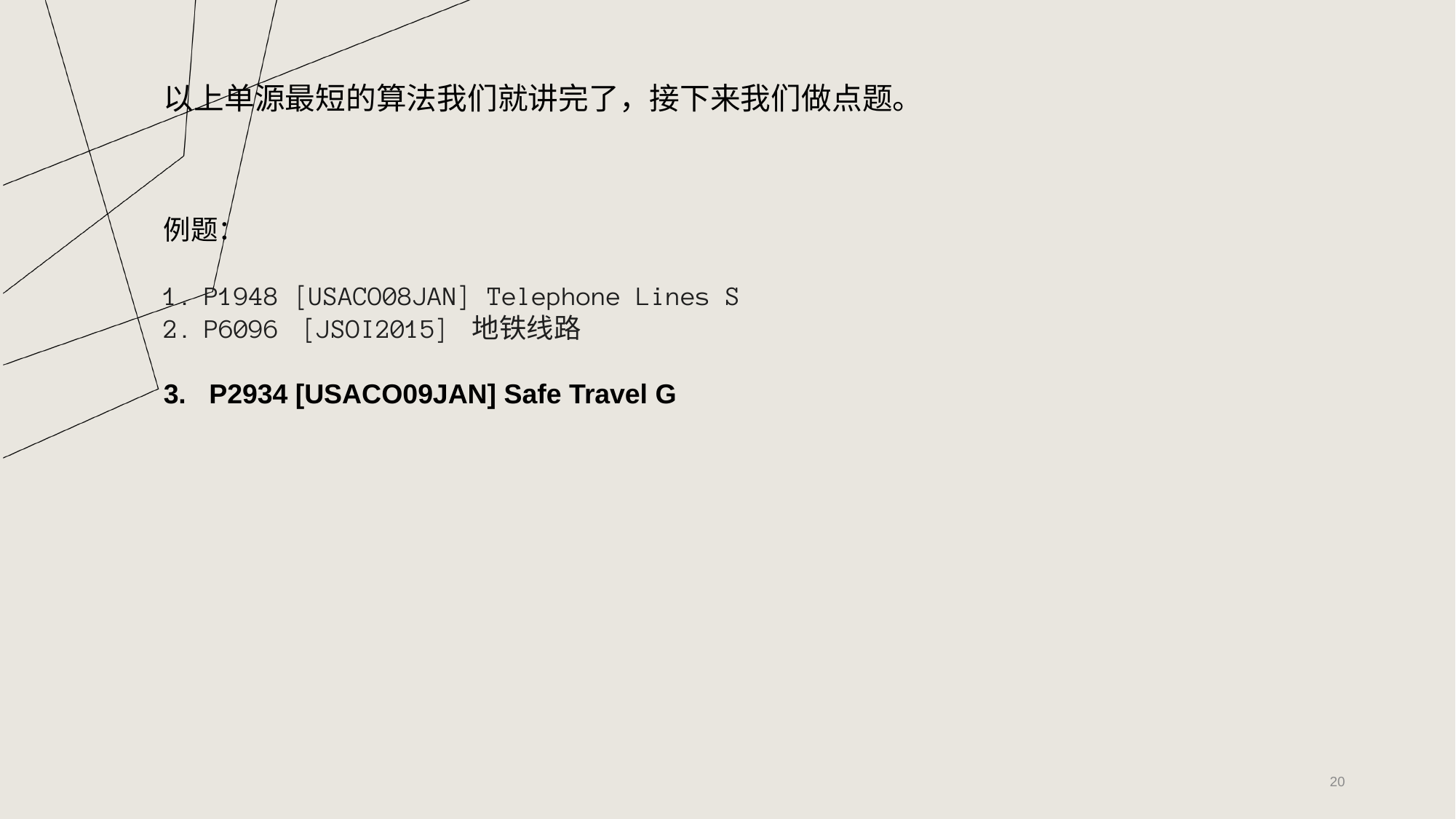

以上单源最短的算法我们就讲完了，接下来我们做点题。
例题：

P1948 [USACO08JAN] Telephone Lines S
P6096  [JSOI2015] 地铁线路

3.   P2934 [USACO09JAN] Safe Travel G

20